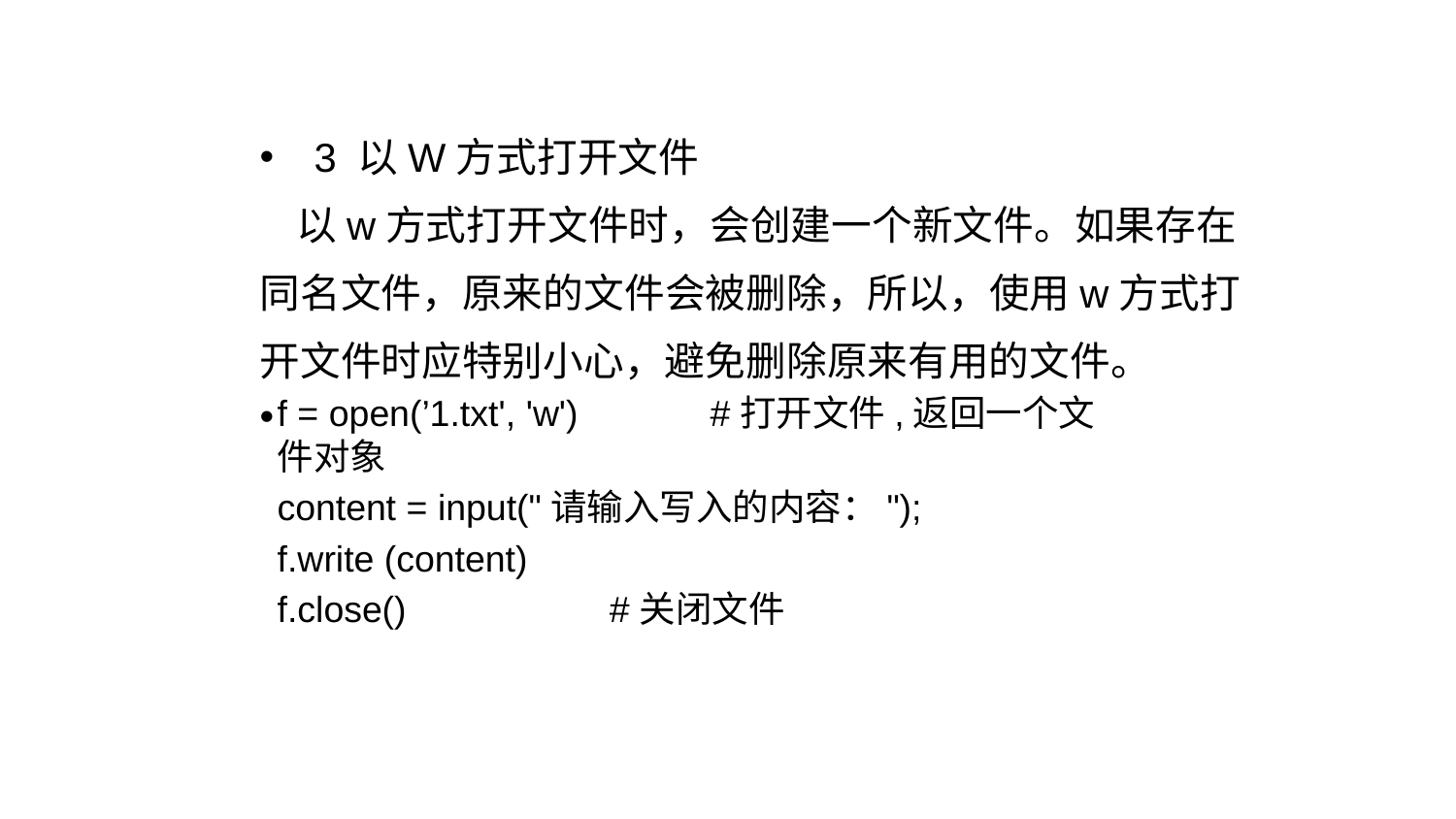

3 以W方式打开文件
   以w方式打开文件时，会创建一个新文件。如果存在同名文件，原来的文件会被删除，所以，使用w方式打开文件时应特别小心，避免删除原来有用的文件。

f = open(’1.txt', 'w')             #打开文件,返回一个文件对象
content = input("请输入写入的内容：");
f.write (content)
f.close()                    #关闭文件